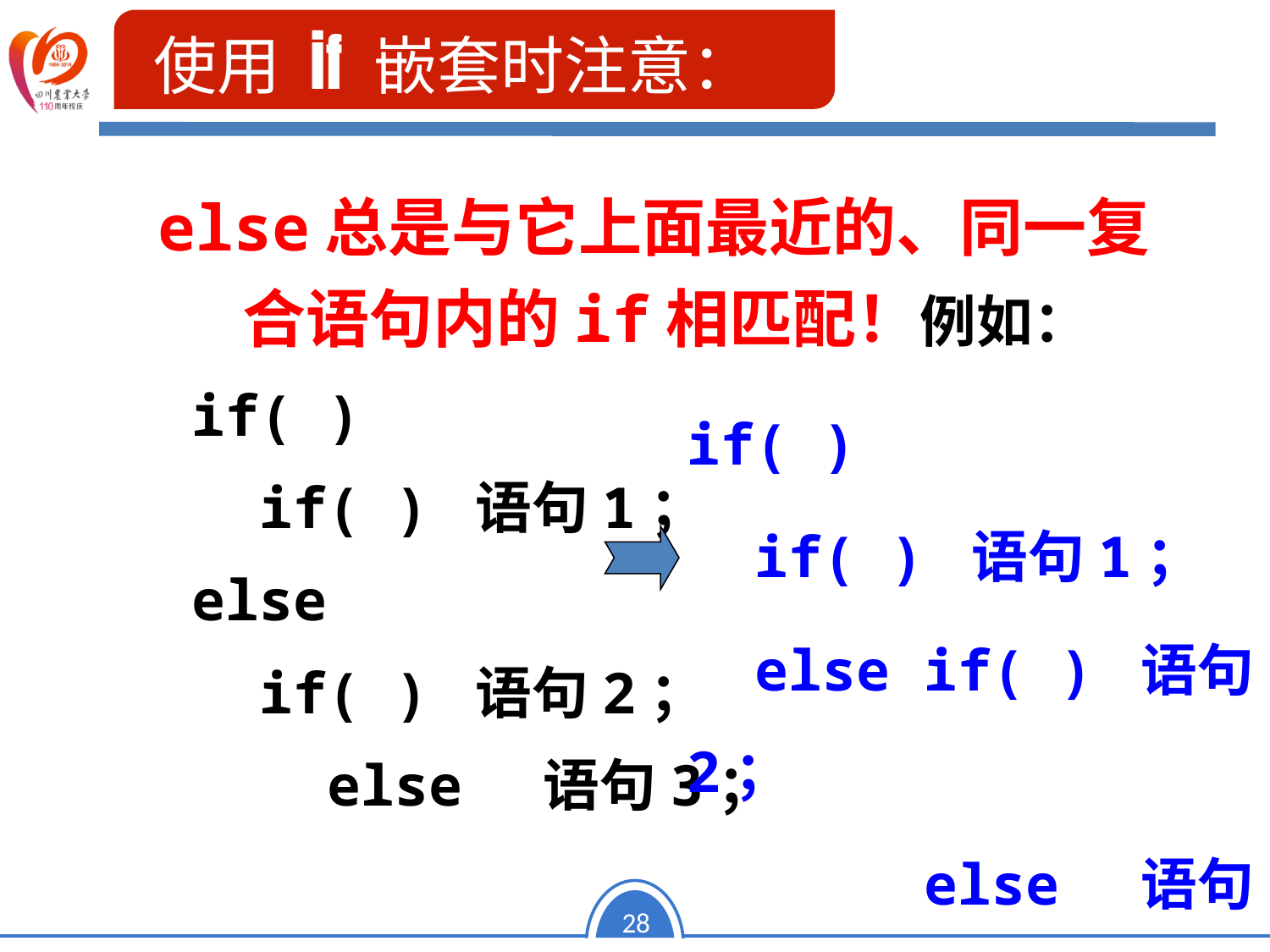

使用 if 嵌套时注意：
else总是与它上面最近的、同一复合语句内的if相匹配！例如：
 if( )
   if( ) 语句1；
 else
   if( ) 语句2；
     else  语句3；
if( )
  if( ) 语句1；
  else if( ) 语句2；
       else  语句3；